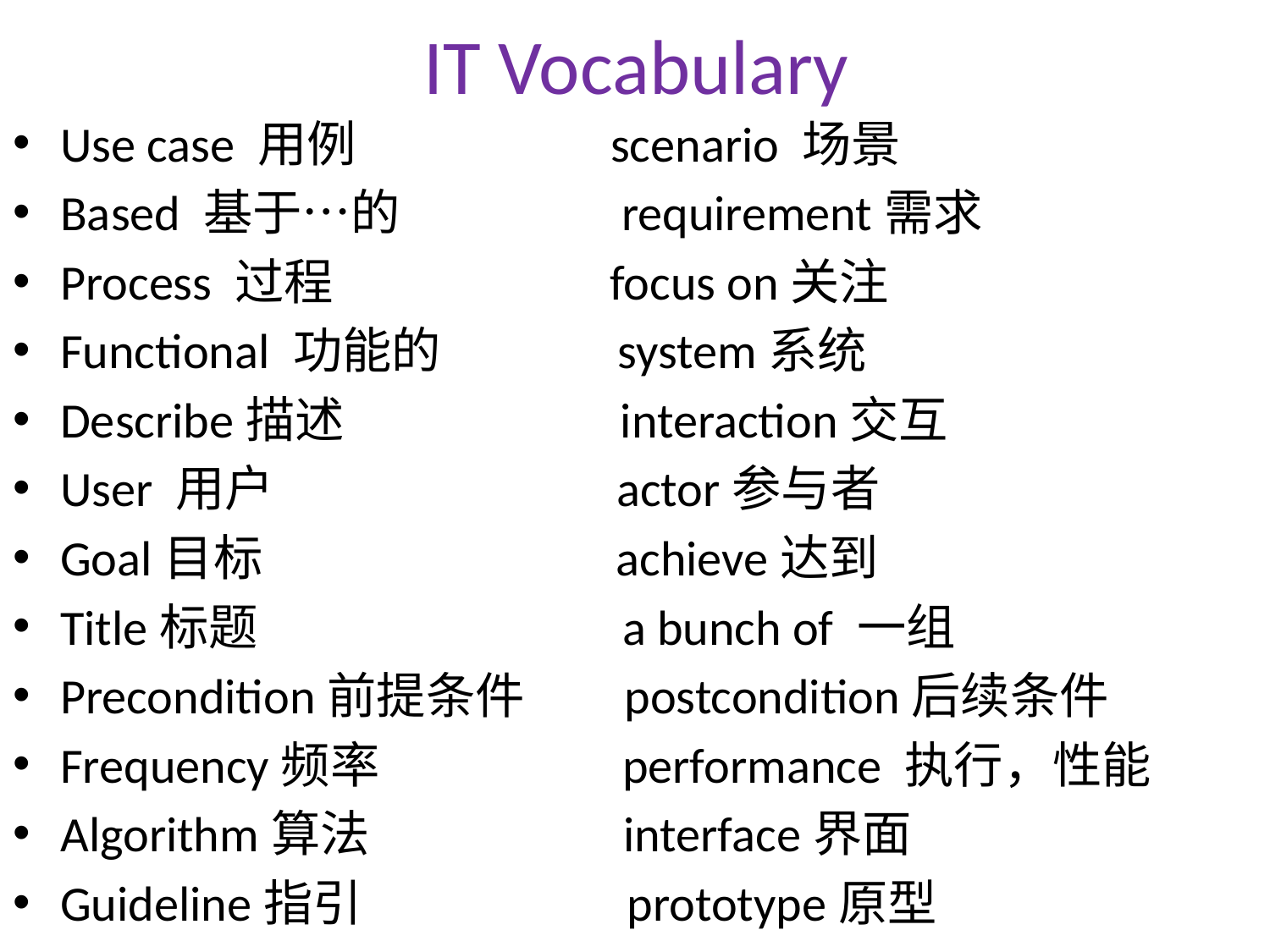

# IT Vocabulary
Use case 用例                      scenario 场景
Based 基于…的                   requirement需求
Process 过程                        focus on关注
Functional 功能的               system系统
Describe描述                        interaction交互
User 用户                              actor参与者
Goal目标                               achieve达到
Title标题                                a bunch of 一组
Precondition前提条件        postcondition后续条件
Frequency频率                     performance 执行，性能
Algorithm算法                      interface界面
Guideline指引                       prototype原型